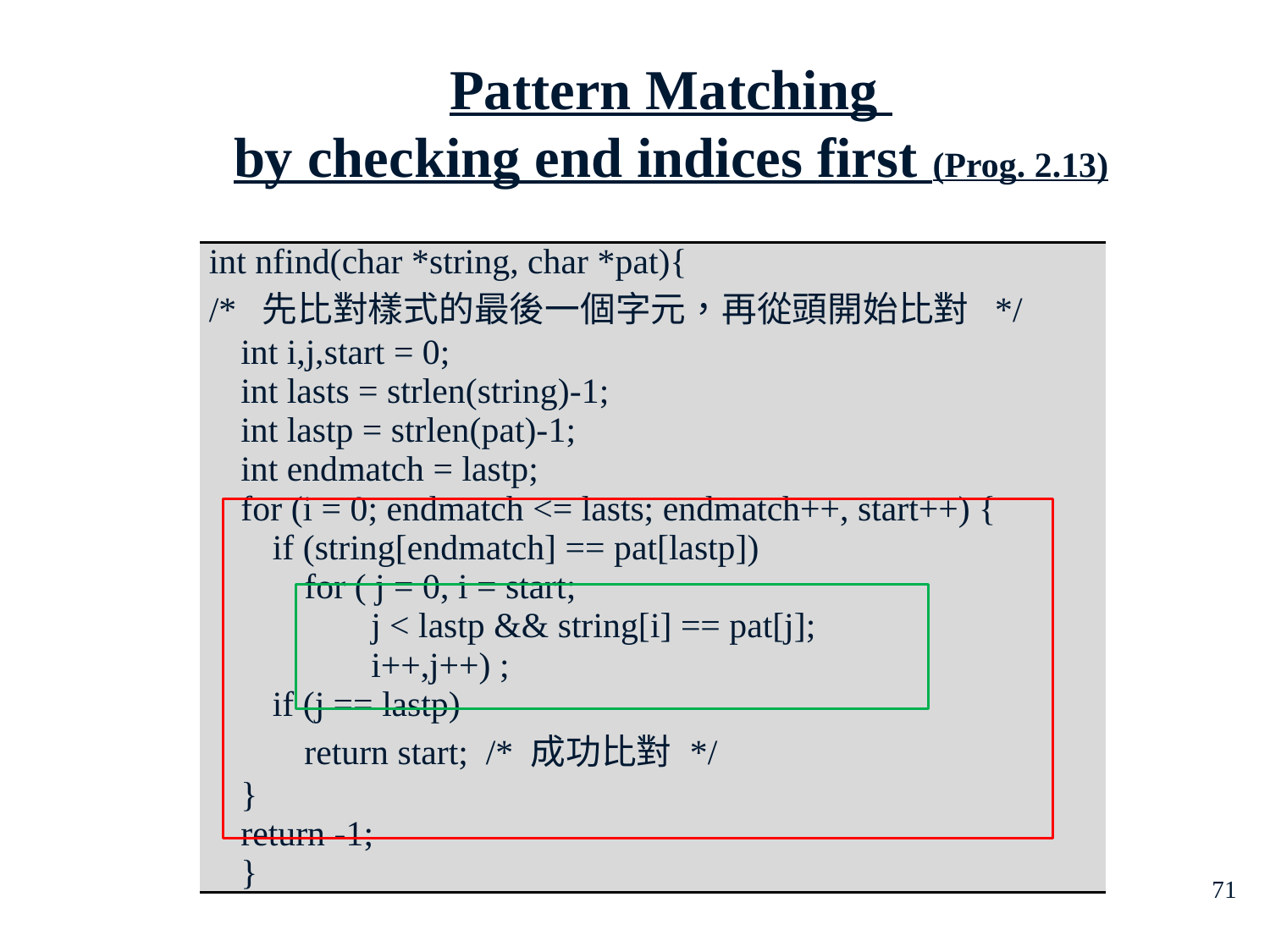

Pattern Matching
by checking end indices first (Prog. 2.13)
| int nfind(char \*string, char \*pat){ /\* 先比對樣式的最後一個字元，再從頭開始比對 \*/ int i,j,start = 0; int lasts = strlen(string)-1; int lastp = strlen(pat)-1; int endmatch = lastp; for (i = 0; endmatch <= lasts; endmatch++, start++) { if (string[endmatch] == pat[lastp]) for ( j = 0, i = start; j < lastp && string[i] == pat[j]; i++,j++) ; if (j == lastp) return start; /\* 成功比對 \*/ } return -1; } |
| --- |

71